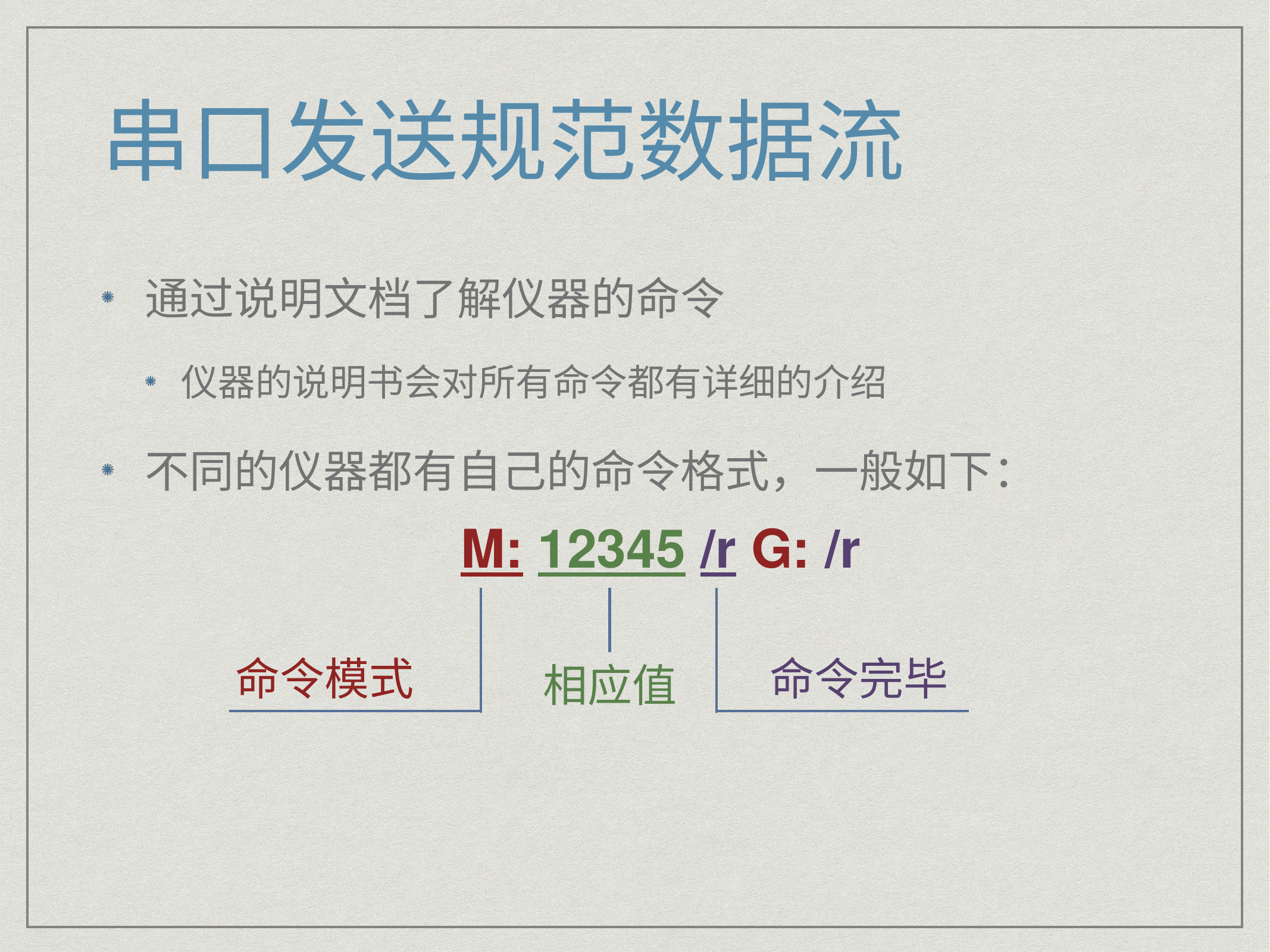

# 串口发送规范数据流
通过说明文档了解仪器的命令
仪器的说明书会对所有命令都有详细的介绍
不同的仪器都有自己的命令格式，一般如下：
M: 12345 /r G: /r

命令模式
命令完毕
相应值